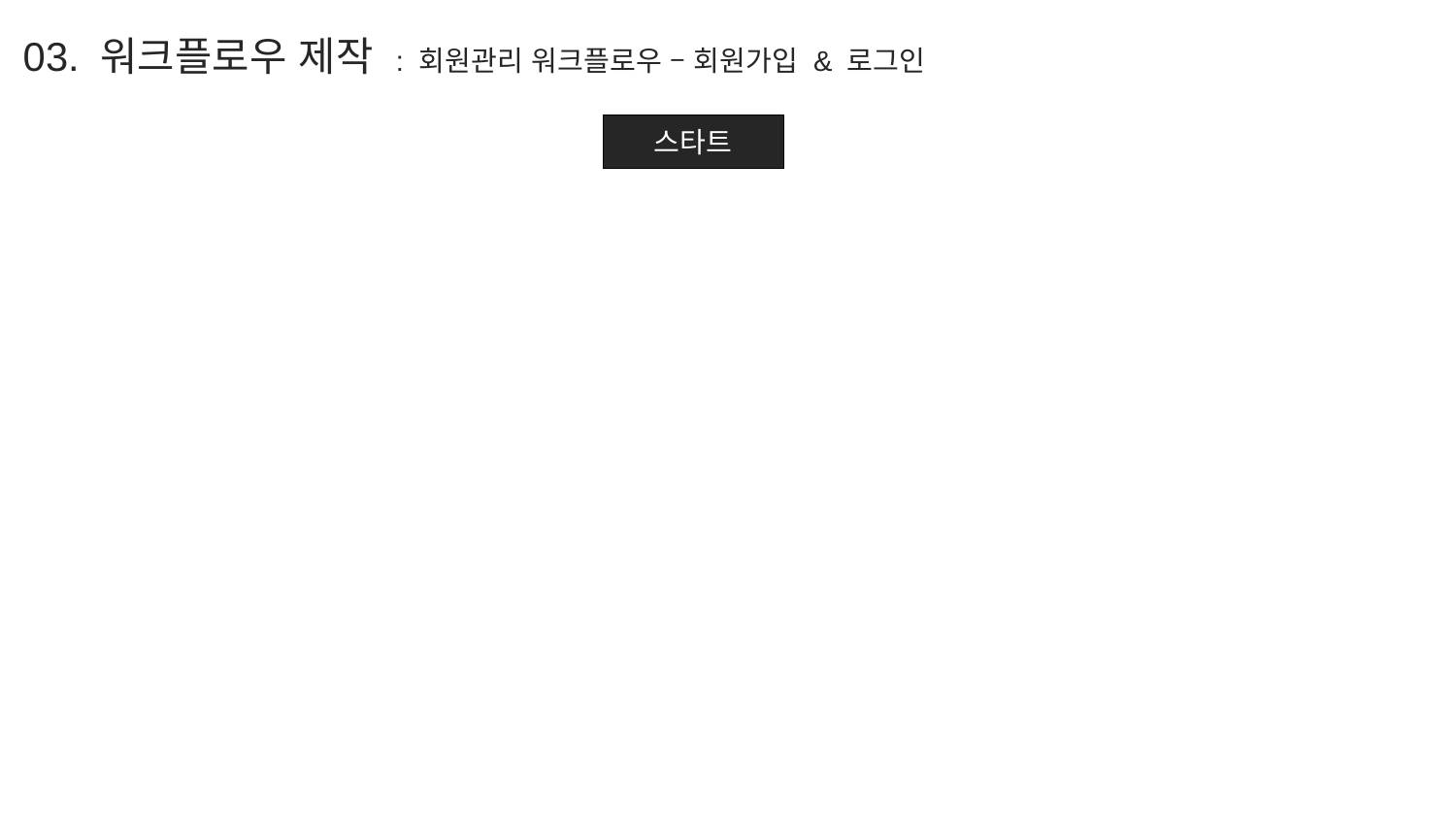

03. 워크플로우 제작  : 회원관리 워크플로우 – 회원가입 & 로그인
스타트